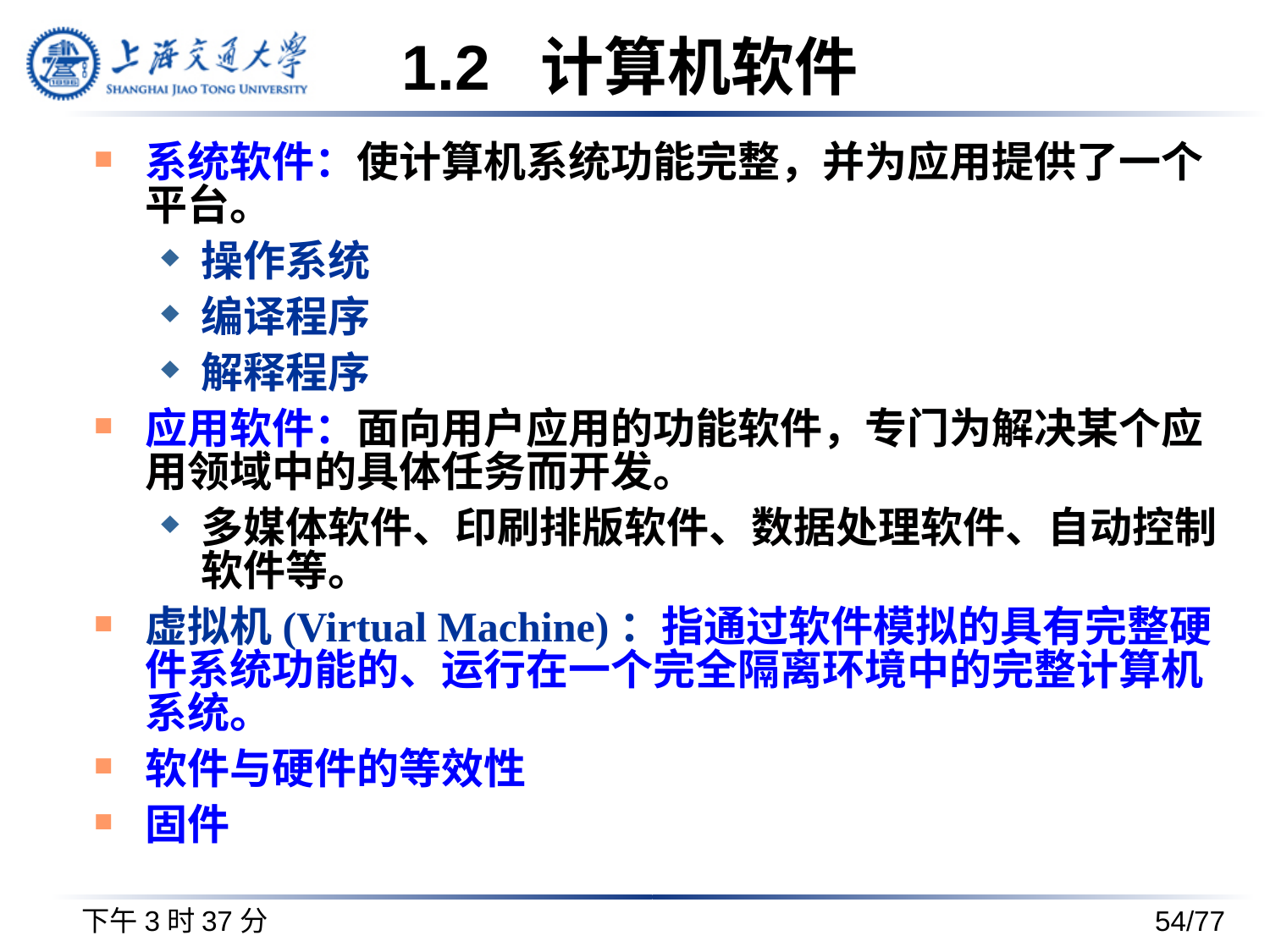

1.2  计算机软件
系统软件：使计算机系统功能完整，并为应用提供了一个平台。
操作系统
编译程序
解释程序
应用软件：面向用户应用的功能软件，专门为解决某个应用领域中的具体任务而开发。
多媒体软件、印刷排版软件、数据处理软件、自动控制软件等。
虚拟机(Virtual Machine)：指通过软件模拟的具有完整硬件系统功能的、运行在一个完全隔离环境中的完整计算机系统。
软件与硬件的等效性
固件
下午3时37分
54/77